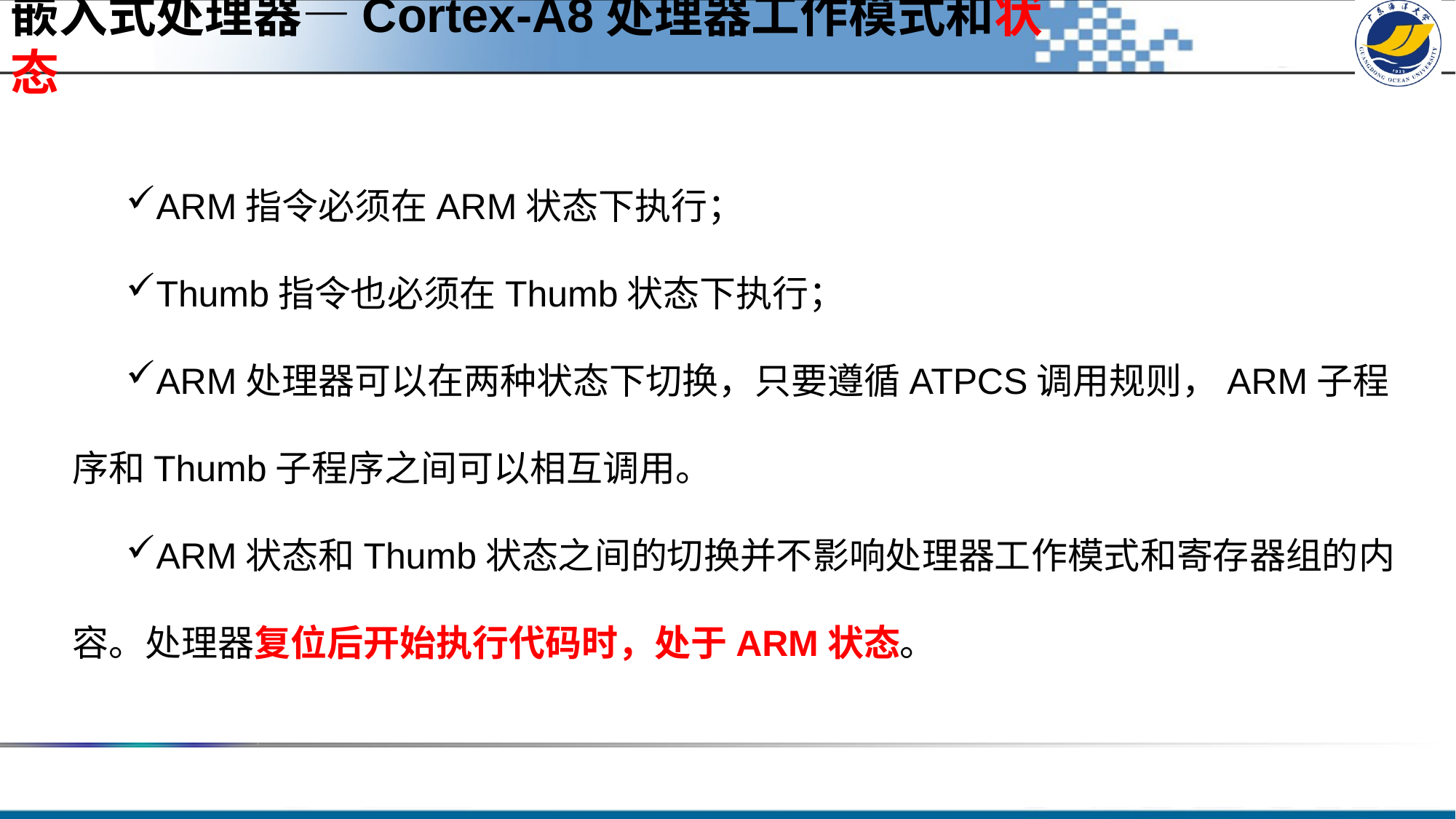

嵌入式处理器—Cortex-A8处理器工作模式和状态
ARM指令必须在ARM状态下执行；
Thumb指令也必须在Thumb状态下执行；
ARM处理器可以在两种状态下切换，只要遵循ATPCS调用规则，ARM子程序和Thumb子程序之间可以相互调用。
ARM状态和Thumb状态之间的切换并不影响处理器工作模式和寄存器组的内容。处理器复位后开始执行代码时，处于ARM状态。
89